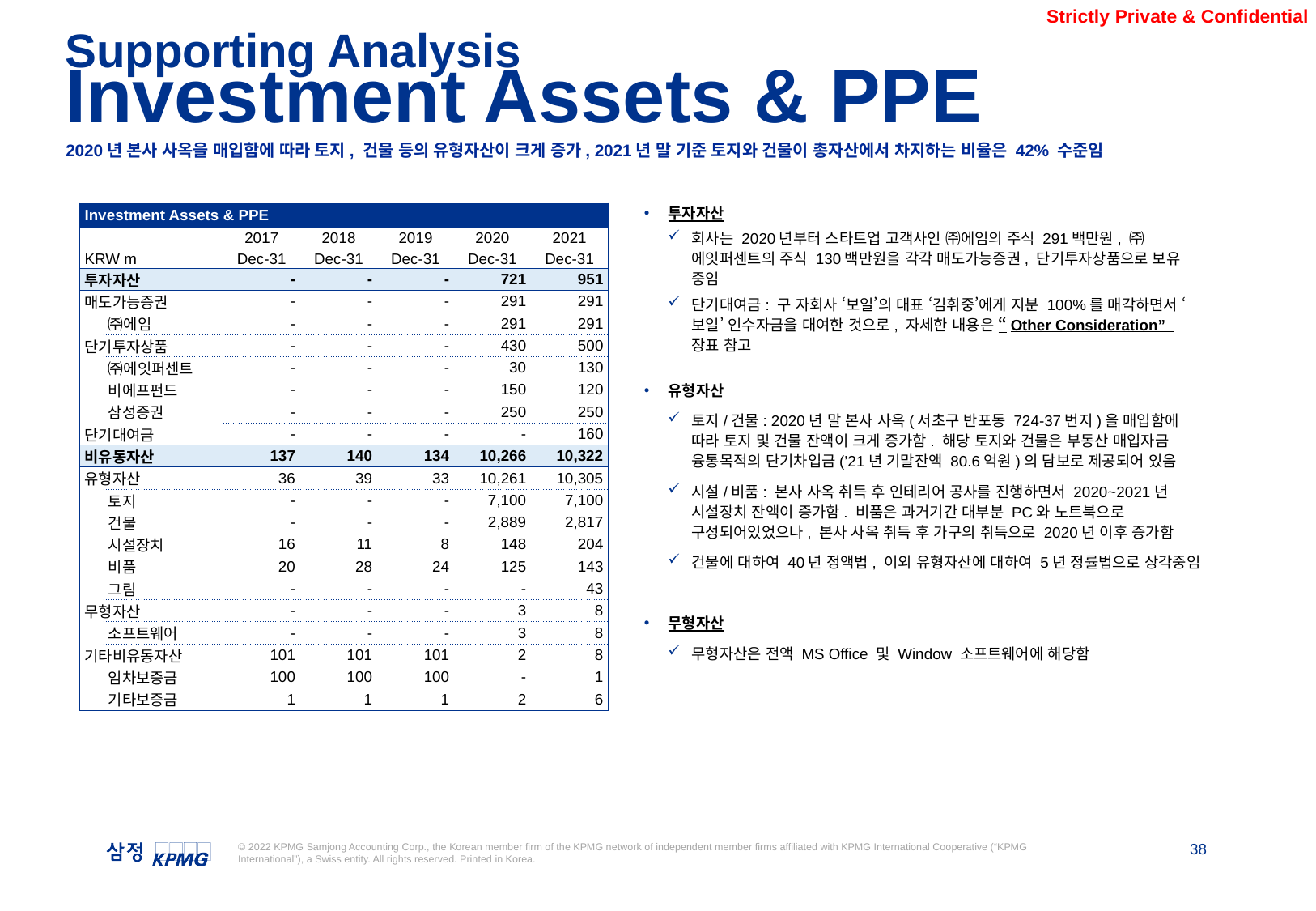

Supporting Analysis
Investment Assets & PPE
2020년 본사 사옥을 매입함에 따라 토지, 건물 등의 유형자산이 크게 증가, 2021년 말 기준 토지와 건물이 총자산에서 차지하는 비율은 42% 수준임
투자자산
회사는 2020년부터 스타트업 고객사인 ㈜에임의 주식 291백만원, ㈜에잇퍼센트의 주식 130백만원을 각각 매도가능증권, 단기투자상품으로 보유 중임
단기대여금: 구 자회사 ‘보일’의 대표 ‘김휘중’에게 지분 100%를 매각하면서 ‘보일’ 인수자금을 대여한 것으로, 자세한 내용은 “Other Consideration”   장표 참고

유형자산
토지/건물: 2020년 말 본사 사옥(서초구 반포동 724-37번지)을 매입함에 따라 토지 및 건물 잔액이 크게 증가함. 해당 토지와 건물은 부동산 매입자금 융통목적의 단기차입금(’21년 기말잔액 80.6억원)의 담보로 제공되어 있음
시설/비품: 본사 사옥 취득 후 인테리어 공사를 진행하면서 2020~2021년 시설장치 잔액이 증가함. 비품은 과거기간 대부분 PC와 노트북으로 구성되어있었으나, 본사 사옥 취득 후 가구의 취득으로 2020년 이후 증가함
건물에 대하여 40년 정액법, 이외 유형자산에 대하여 5년 정률법으로 상각중임

무형자산
무형자산은 전액 MS Office 및 Window 소프트웨어에 해당함
| Investment Assets & PPE |  |  |  |  |  |  |
| --- | --- | --- | --- | --- | --- | --- |
|  |  | 2017 | 2018 | 2019 | 2020 | 2021 |
| KRW m |  | Dec-31 | Dec-31 | Dec-31 | Dec-31 | Dec-31 |
| 투자자산 |  | - | - | - | 721 | 951 |
| 매도가능증권 |  | - | - | - | 291 | 291 |
|  | ㈜에임 | - | - | - | 291 | 291 |
| 단기투자상품 |  | - | - | - | 430 | 500 |
|  | ㈜에잇퍼센트 | - | - | - | 30 | 130 |
|  | 비에프펀드 | - | - | - | 150 | 120 |
|  | 삼성증권 | - | - | - | 250 | 250 |
| 단기대여금 |  | - | - | - | - | 160 |
| 비유동자산 |  | 137 | 140 | 134 | 10,266 | 10,322 |
| 유형자산 |  | 36 | 39 | 33 | 10,261 | 10,305 |
|  | 토지 | - | - | - | 7,100 | 7,100 |
|  | 건물 | - | - | - | 2,889 | 2,817 |
|  | 시설장치 | 16 | 11 | 8 | 148 | 204 |
|  | 비품 | 20 | 28 | 24 | 125 | 143 |
|  | 그림 | - | - | - | - | 43 |
| 무형자산 |  | - | - | - | 3 | 8 |
|  | 소프트웨어 | - | - | - | 3 | 8 |
| 기타비유동자산 |  | 101 | 101 | 101 | 2 | 8 |
|  | 임차보증금 | 100 | 100 | 100 | - | 1 |
|  | 기타보증금 | 1 | 1 | 1 | 2 | 6 |